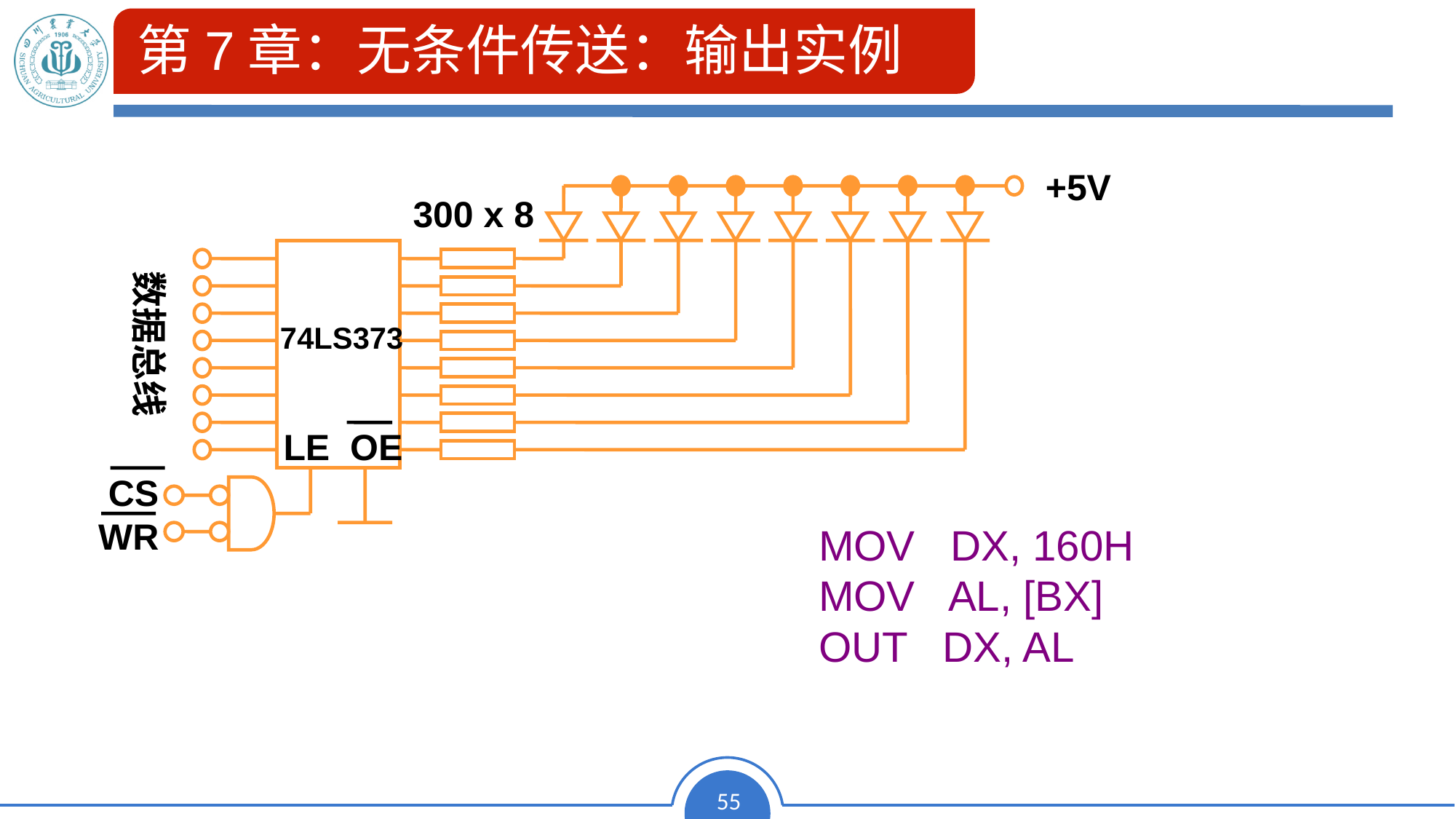

# 第7章：无条件传送：输出实例
+5V

300 x 8

数据总线

74LS373

LE  OE

CS

WR

MOV   DX, 160H
MOV   AL, [BX]
OUT   DX, AL